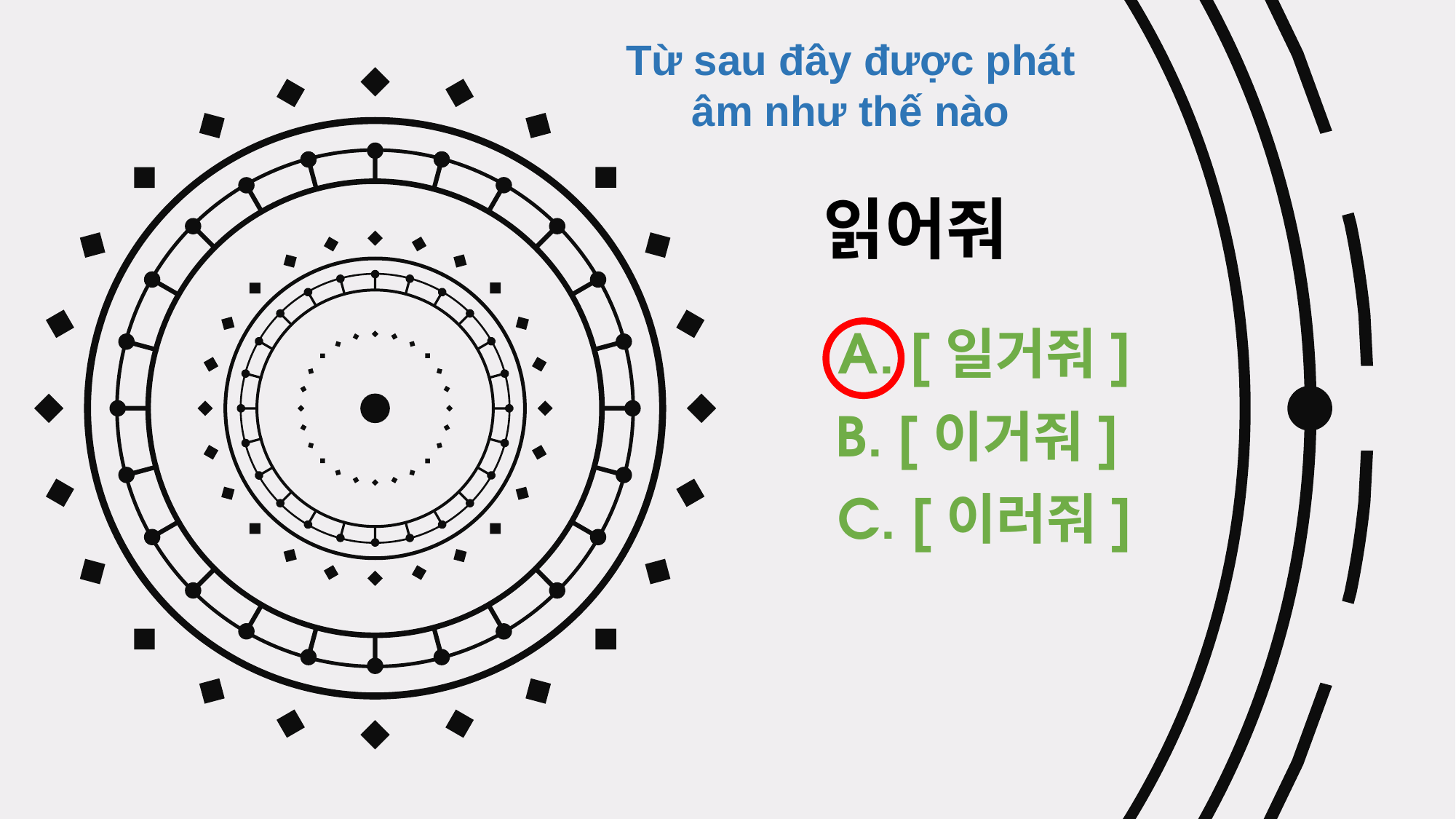

Từ sau đây được phát âm như thế nào

읽어줘

A. [일거줘]

B. [이거줘]
C. [이러줘]